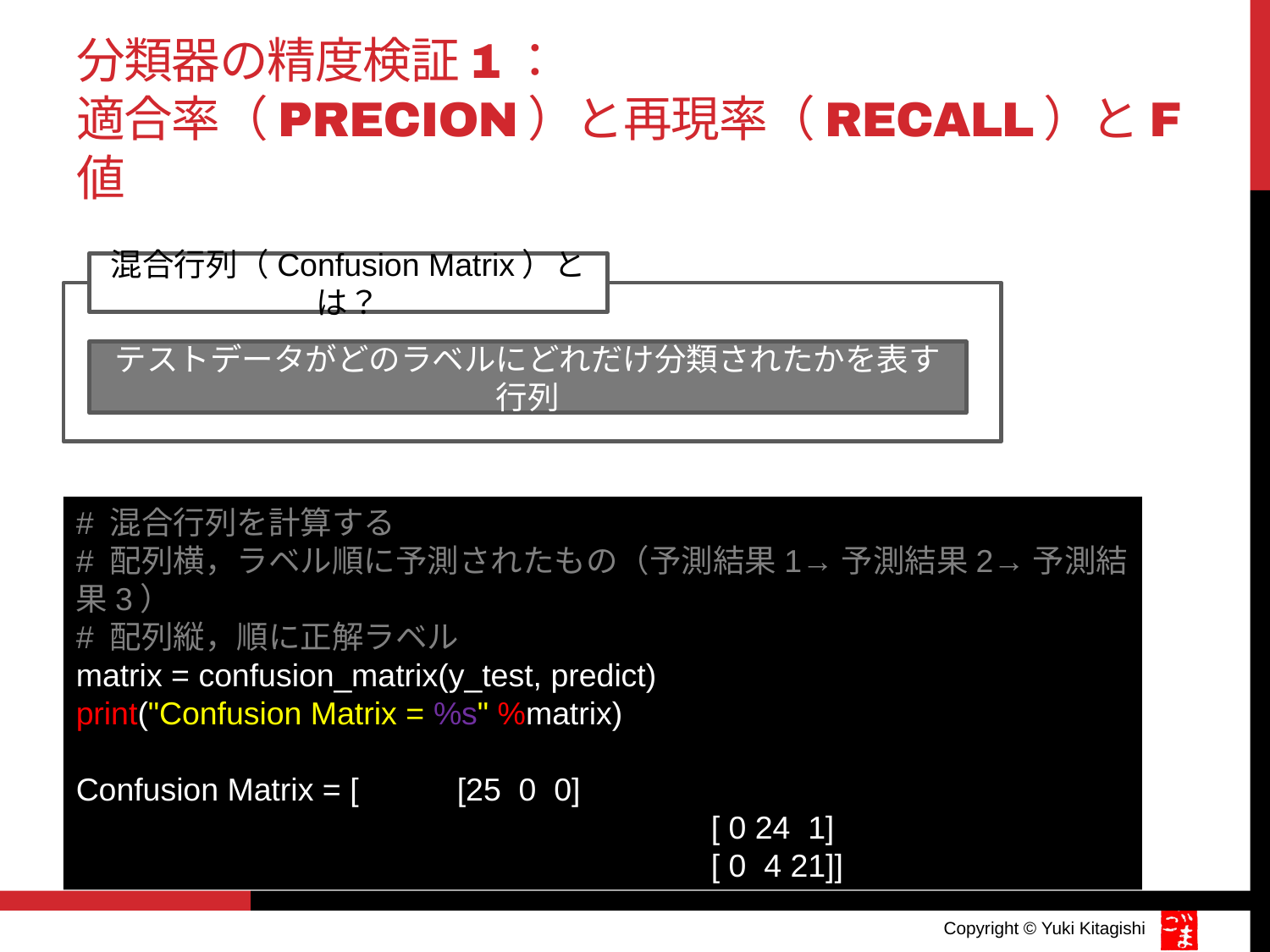

# 分類器の精度検証1： 適合率（Precion）と再現率（recall）とF値
混合行列（Confusion Matrix）とは？

テストデータがどのラベルにどれだけ分類されたかを表す行列
# 混合行列を計算する
# 配列横，ラベル順に予測されたもの（予測結果1→予測結果2→予測結果3）
# 配列縦，順に正解ラベル
matrix = confusion_matrix(y_test, predict)
print("Confusion Matrix = %s" %matrix)

Confusion Matrix = [	[25  0  0]
 					[ 0 24  1]
 					[ 0  4 21]]
Copyright © Yuki Kitagishi